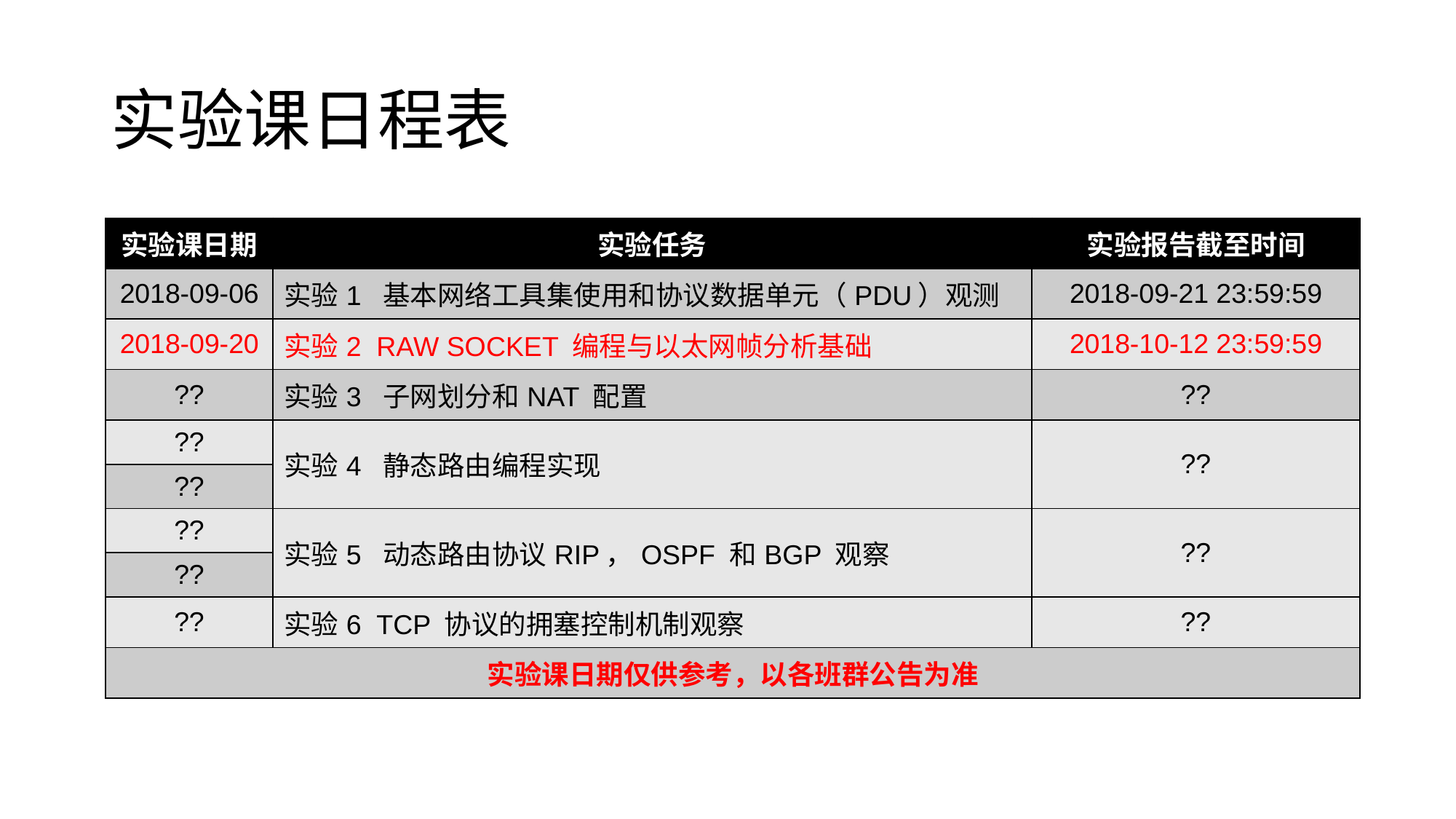

# 实验课日程表
| 实验课日期 | 实验任务 | 实验报告截至时间 |
| --- | --- | --- |
| 2018-09-06 | 实验1 基本网络工具集使用和协议数据单元（PDU）观测 | 2018-09-21 23:59:59 |
| 2018-09-20 | 实验2 RAW SOCKET 编程与以太网帧分析基础 | 2018-10-12 23:59:59 |
| ?? | 实验3 子网划分和NAT 配置 | ?? |
| ?? | 实验4 静态路由编程实现 | ?? |
| ?? |  |  |
| ?? | 实验5 动态路由协议RIP，OSPF 和BGP 观察 | ?? |
| ?? |  |  |
| ?? | 实验6 TCP 协议的拥塞控制机制观察 | ?? |
| 实验课日期仅供参考，以各班群公告为准 |  |  |